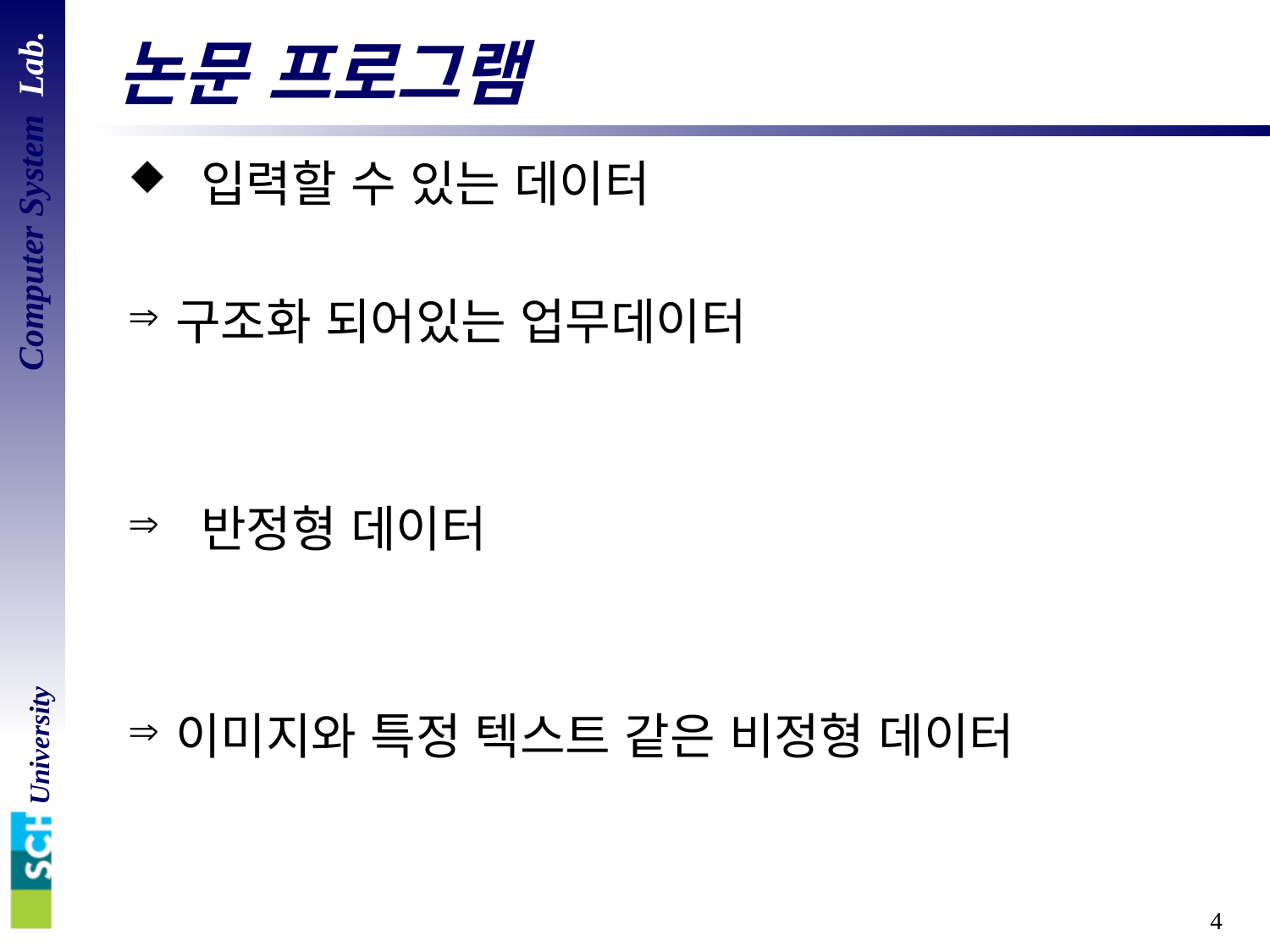

# 논문 프로그램
 입력할 수 있는 데이터

구조화 되어있는 업무데이터

 반정형 데이터

이미지와 특정 텍스트 같은 비정형 데이터